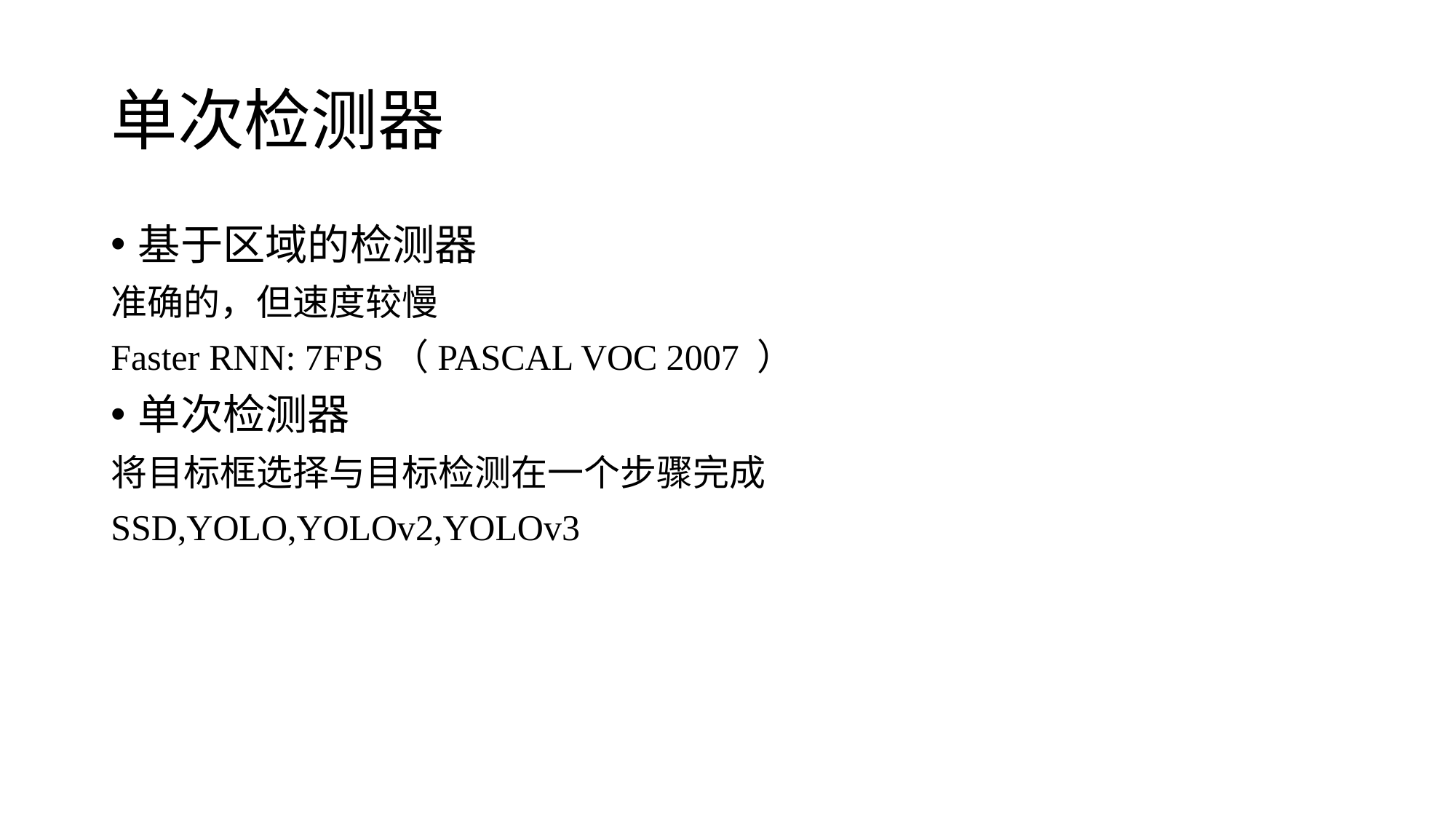

# 单次检测器
基于区域的检测器
准确的，但速度较慢
Faster RNN: 7FPS（PASCAL VOC 2007 ）
单次检测器
将目标框选择与目标检测在一个步骤完成
SSD,YOLO,YOLOv2,YOLOv3